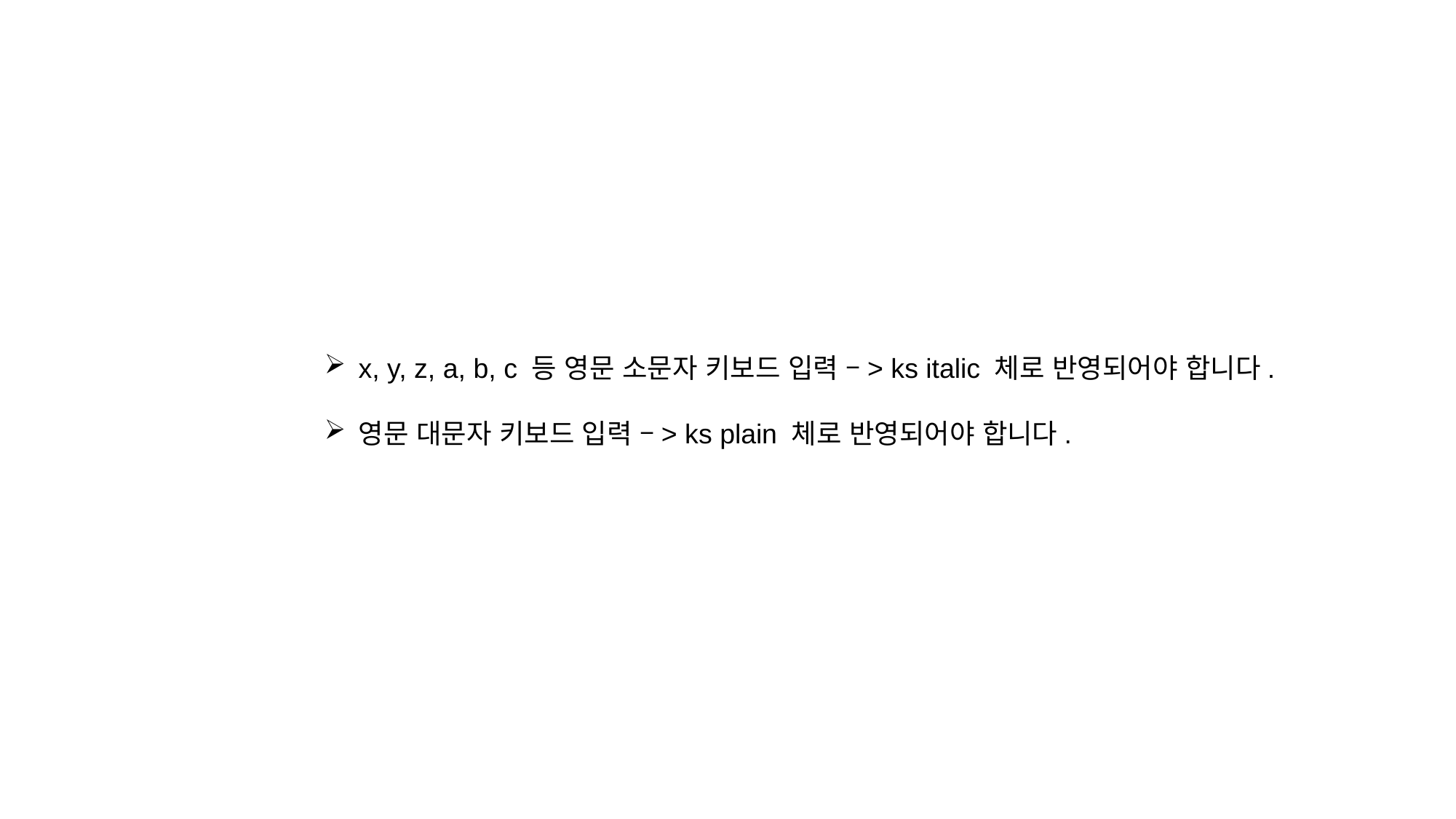

x, y, z, a, b, c 등 영문 소문자 키보드 입력 –> ks italic 체로 반영되어야 합니다.

영문 대문자 키보드 입력 –> ks plain 체로 반영되어야 합니다.